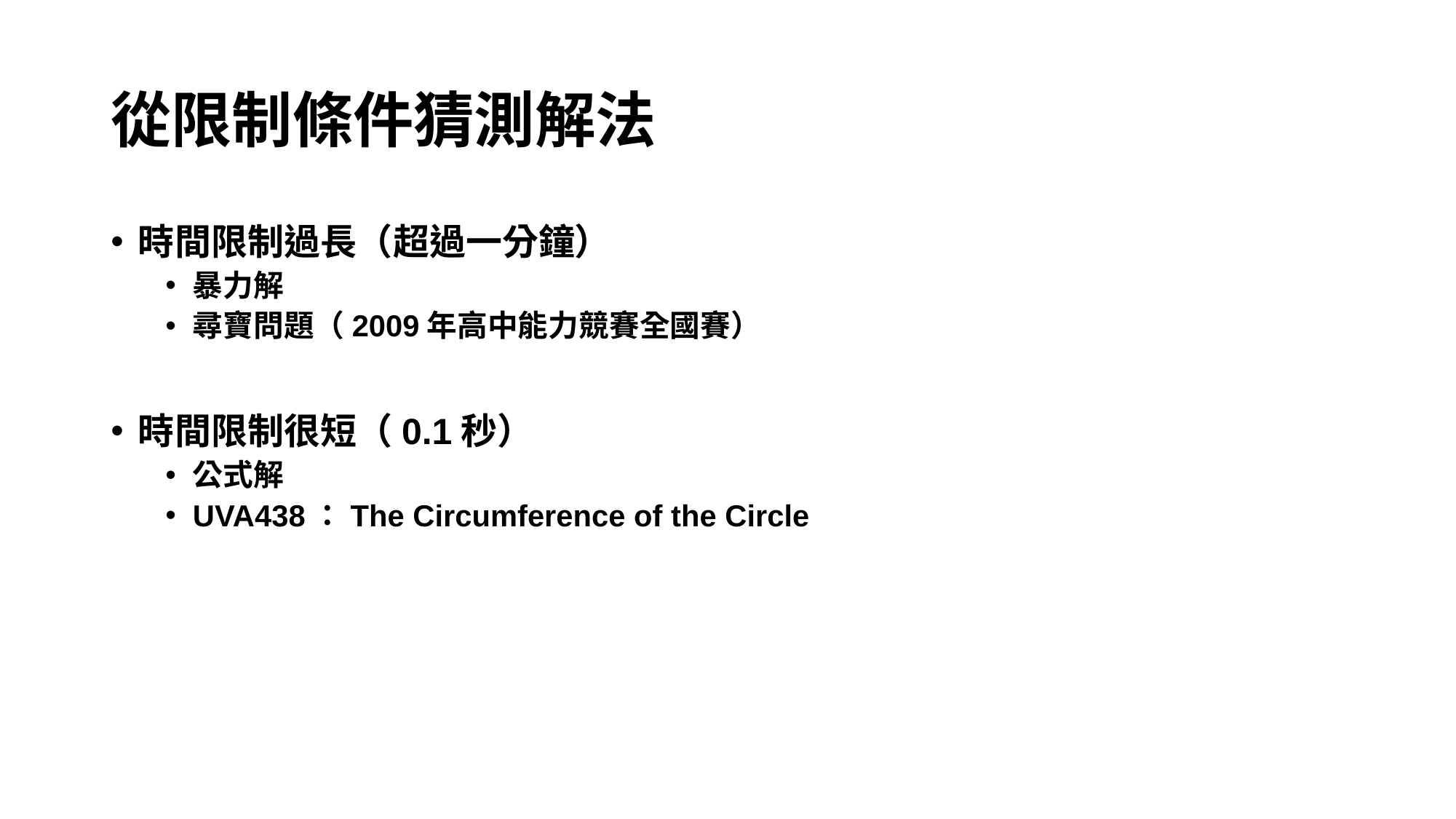

# 從限制條件猜測解法
時間限制過長（超過一分鐘）
暴力解
尋寶問題（2009年高中能力競賽全國賽）

時間限制很短（0.1秒）
公式解
UVA438：The Circumference of the Circle